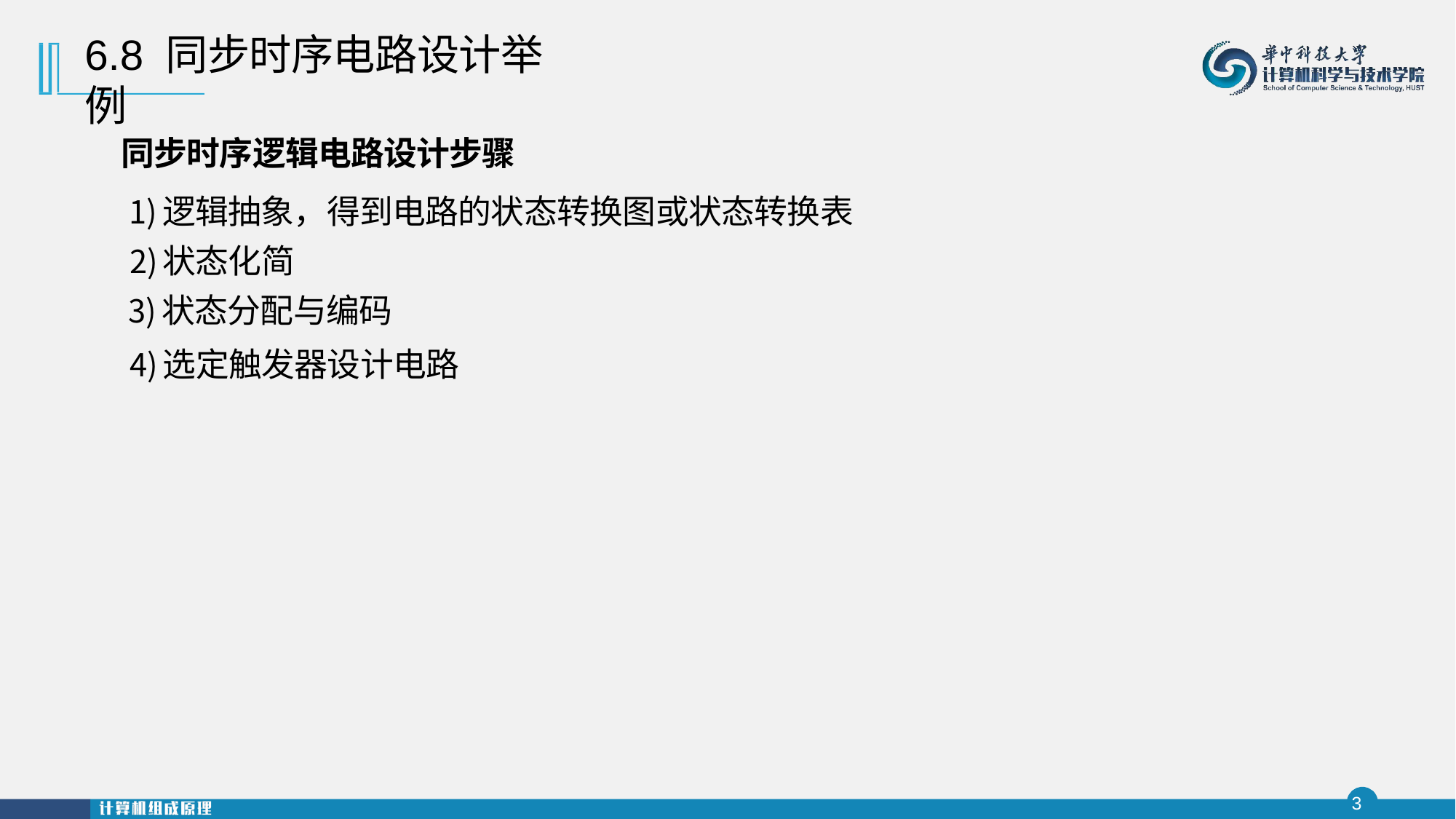

# 6.8 同步时序电路设计举例
同步时序逻辑电路设计步骤
逻辑抽象，得到电路的状态转换图或状态转换表
状态化简
状态分配与编码
选定触发器设计电路
3